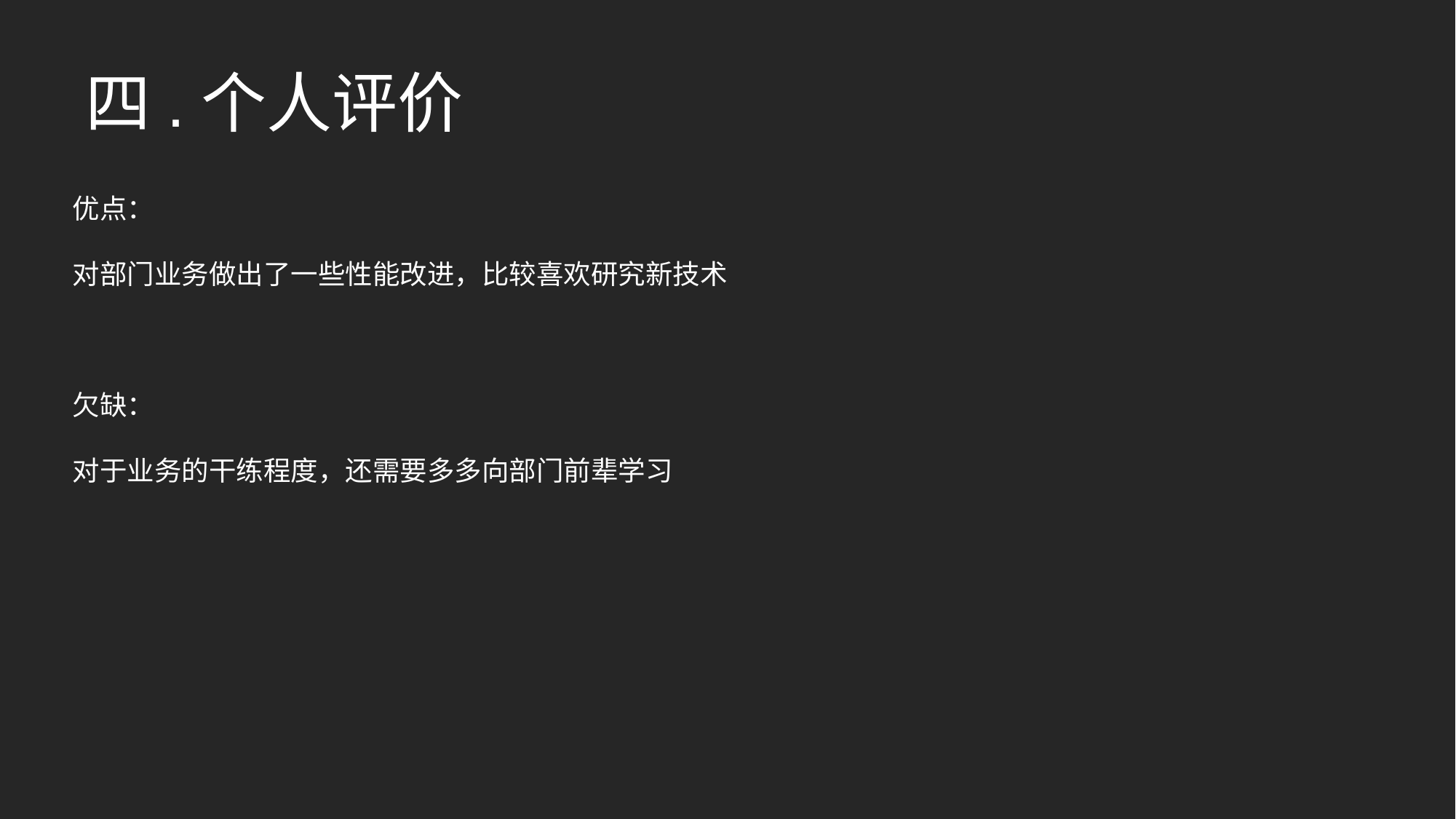

优点：

对部门业务做出了一些性能改进，比较喜欢研究新技术

欠缺：

对于业务的干练程度，还需要多多向部门前辈学习
# 四.个人评价